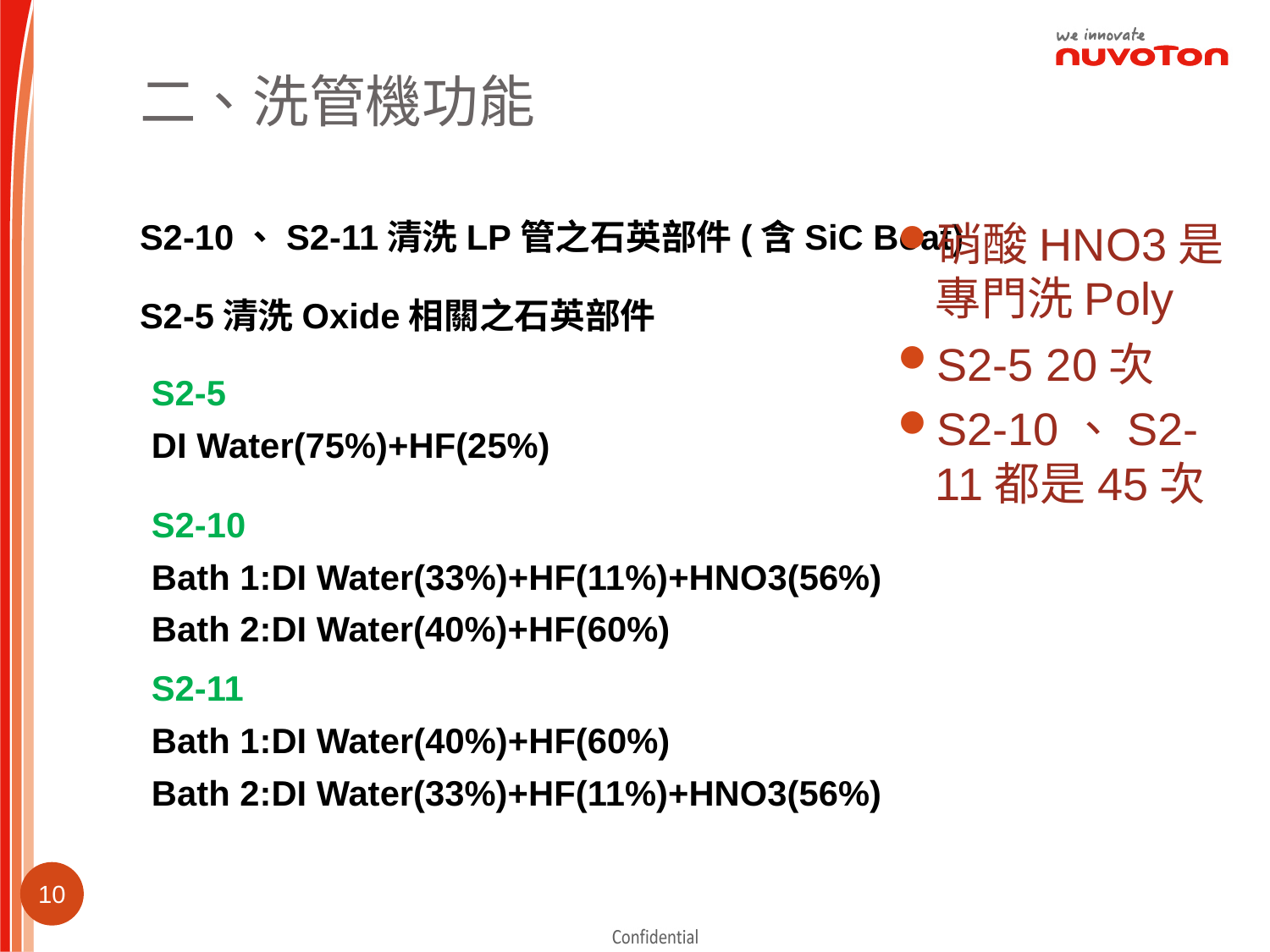

# 二、洗管機功能
S2-10、S2-11清洗LP管之石英部件(含SiC Boat)
硝酸HNO3是專門洗Poly
S2-5 20次
S2-10、S2-11都是45次
S2-5清洗Oxide相關之石英部件
S2-5
DI Water(75%)+HF(25%)

S2-10
Bath 1:DI Water(33%)+HF(11%)+HNO3(56%)
Bath 2:DI Water(40%)+HF(60%)

S2-11
Bath 1:DI Water(40%)+HF(60%)
Bath 2:DI Water(33%)+HF(11%)+HNO3(56%)

10